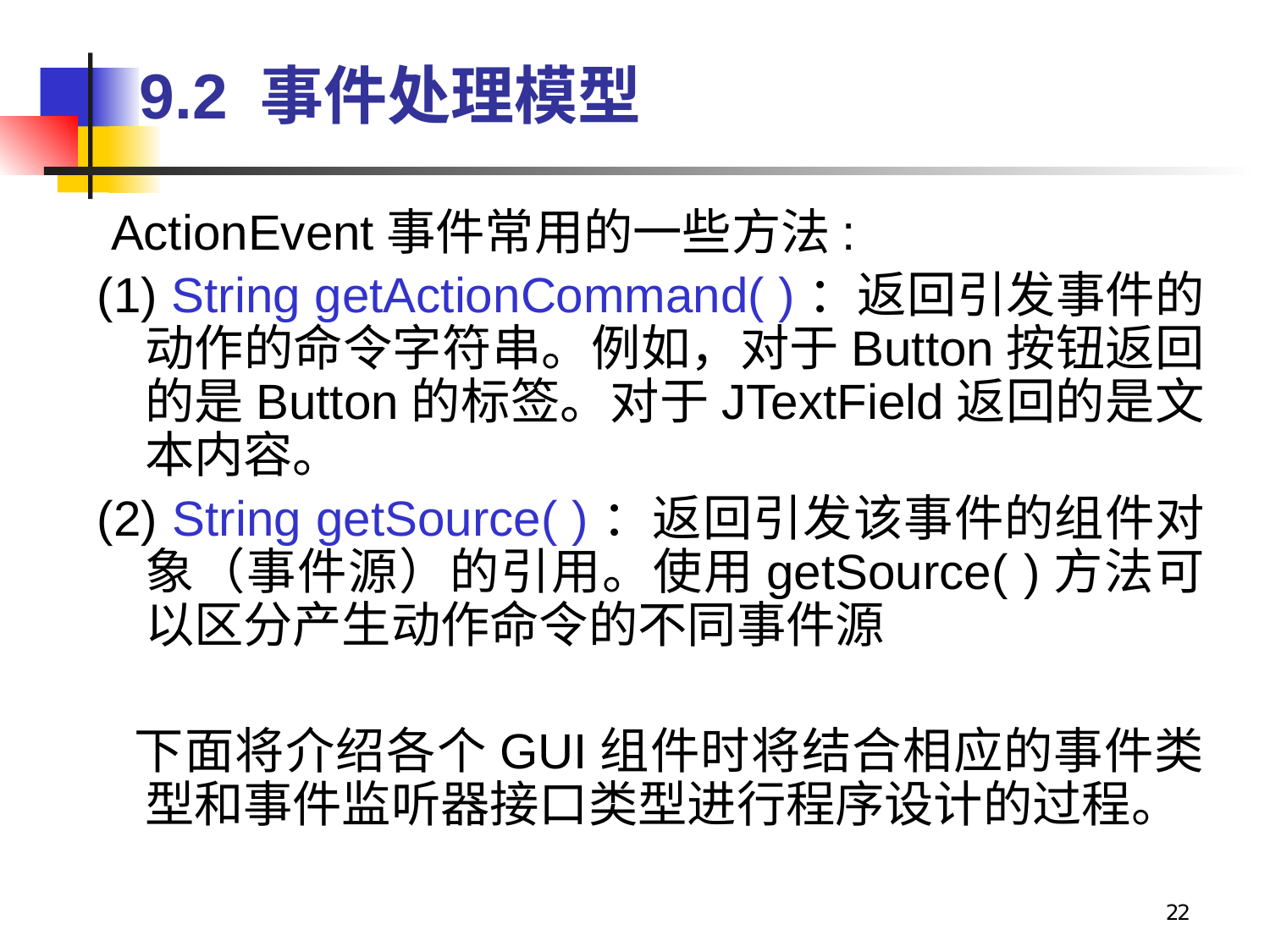

# 9.2 事件处理模型
 ActionEvent事件常用的一些方法:
(1) String getActionCommand( )：返回引发事件的动作的命令字符串。例如，对于Button按钮返回的是Button的标签。对于JTextField返回的是文本内容。
(2) String getSource( )：返回引发该事件的组件对象（事件源）的引用。使用getSource( )方法可以区分产生动作命令的不同事件源

  下面将介绍各个GUI组件时将结合相应的事件类型和事件监听器接口类型进行程序设计的过程。